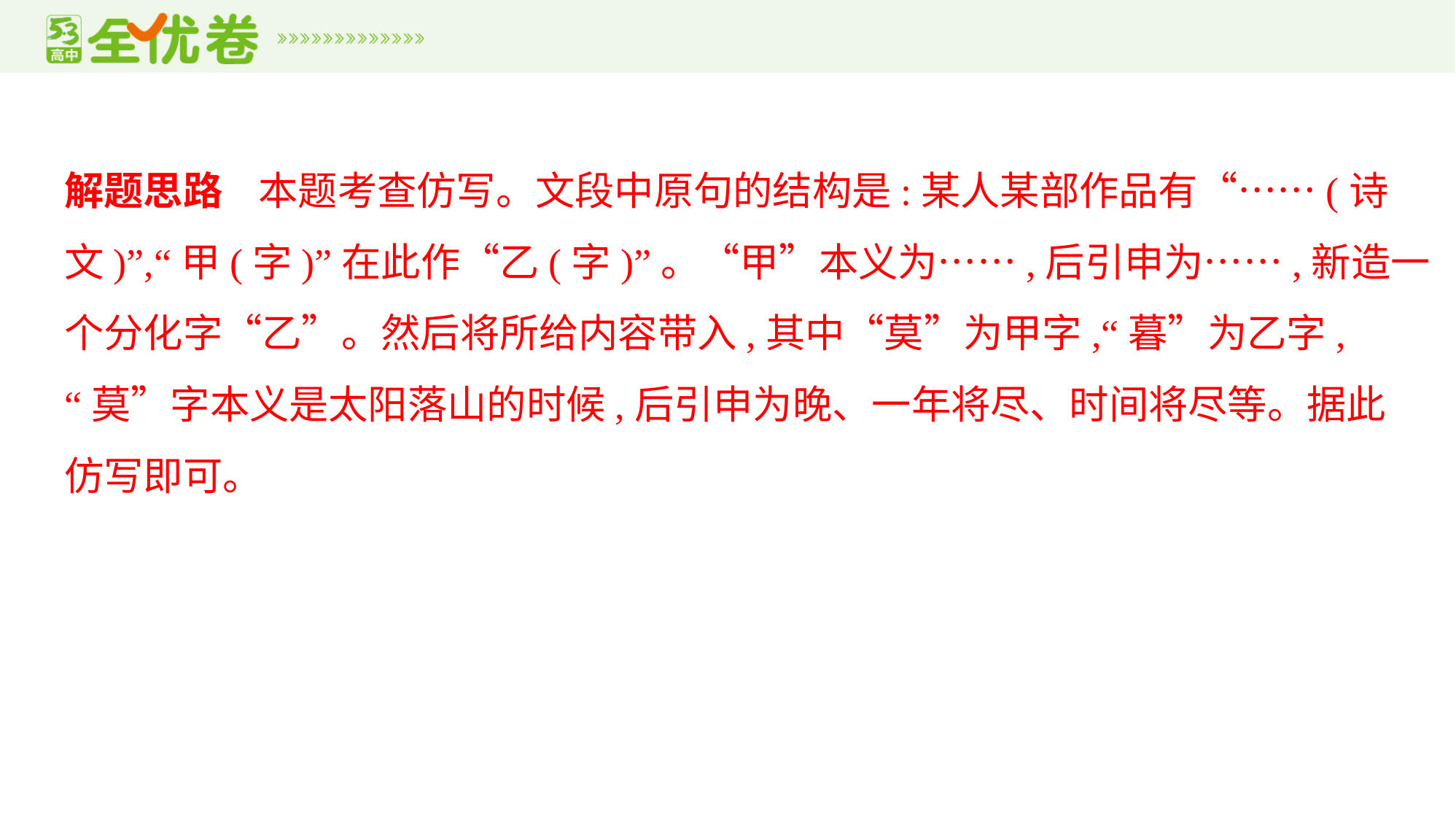

解题思路    本题考查仿写。文段中原句的结构是:某人某部作品有“……(诗
文)”,“甲(字)”在此作“乙(字)”。“甲”本义为……,后引申为……,新造一
个分化字“乙”。然后将所给内容带入,其中“莫”为甲字,“暮”为乙字,
“莫”字本义是太阳落山的时候,后引申为晚、一年将尽、时间将尽等。据此
仿写即可。